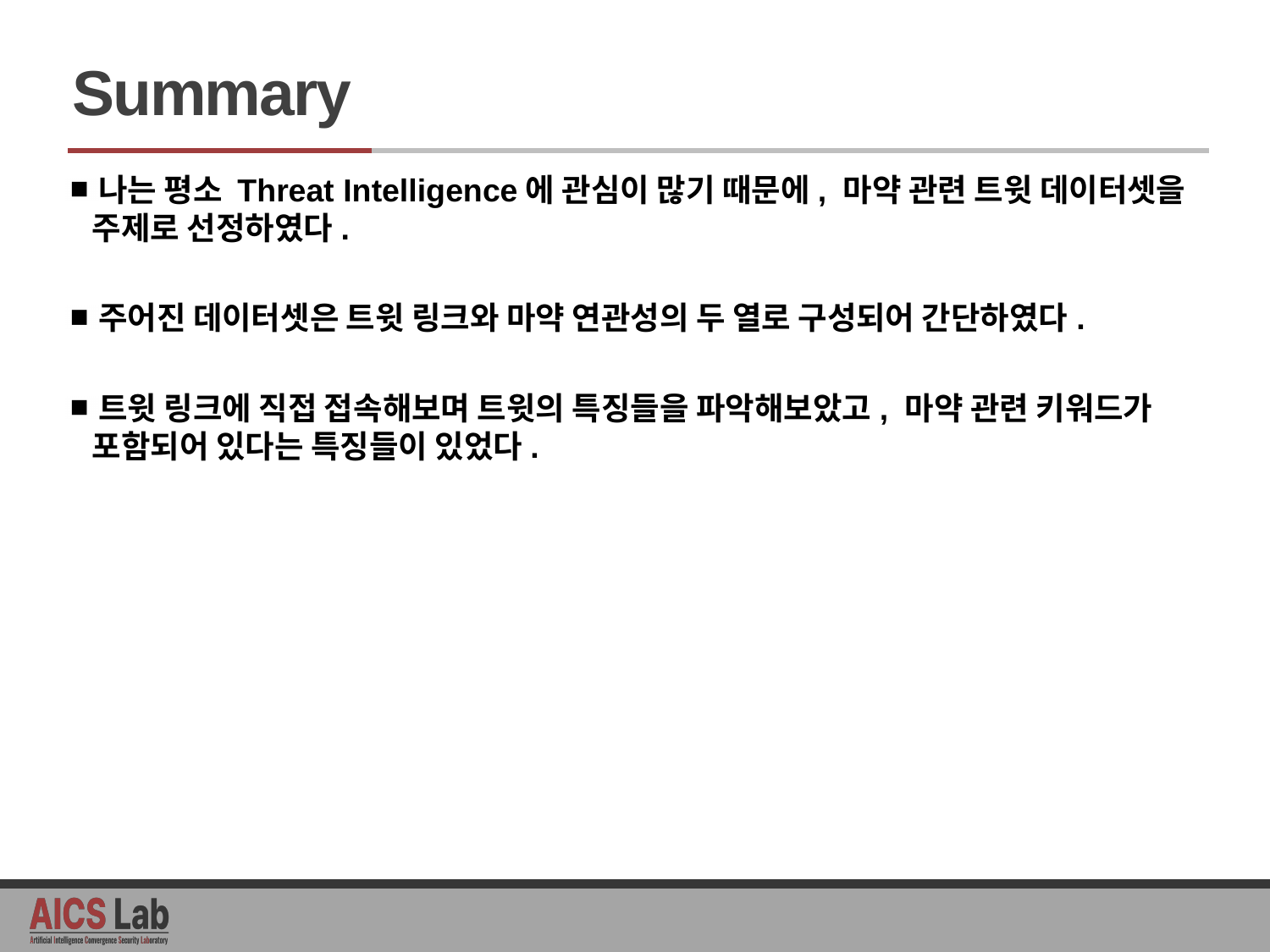

# Summary
나는 평소 Threat Intelligence에 관심이 많기 때문에, 마약 관련 트윗 데이터셋을 주제로 선정하였다.

주어진 데이터셋은 트윗 링크와 마약 연관성의 두 열로 구성되어 간단하였다.

트윗 링크에 직접 접속해보며 트윗의 특징들을 파악해보았고, 마약 관련 키워드가 포함되어 있다는 특징들이 있었다.